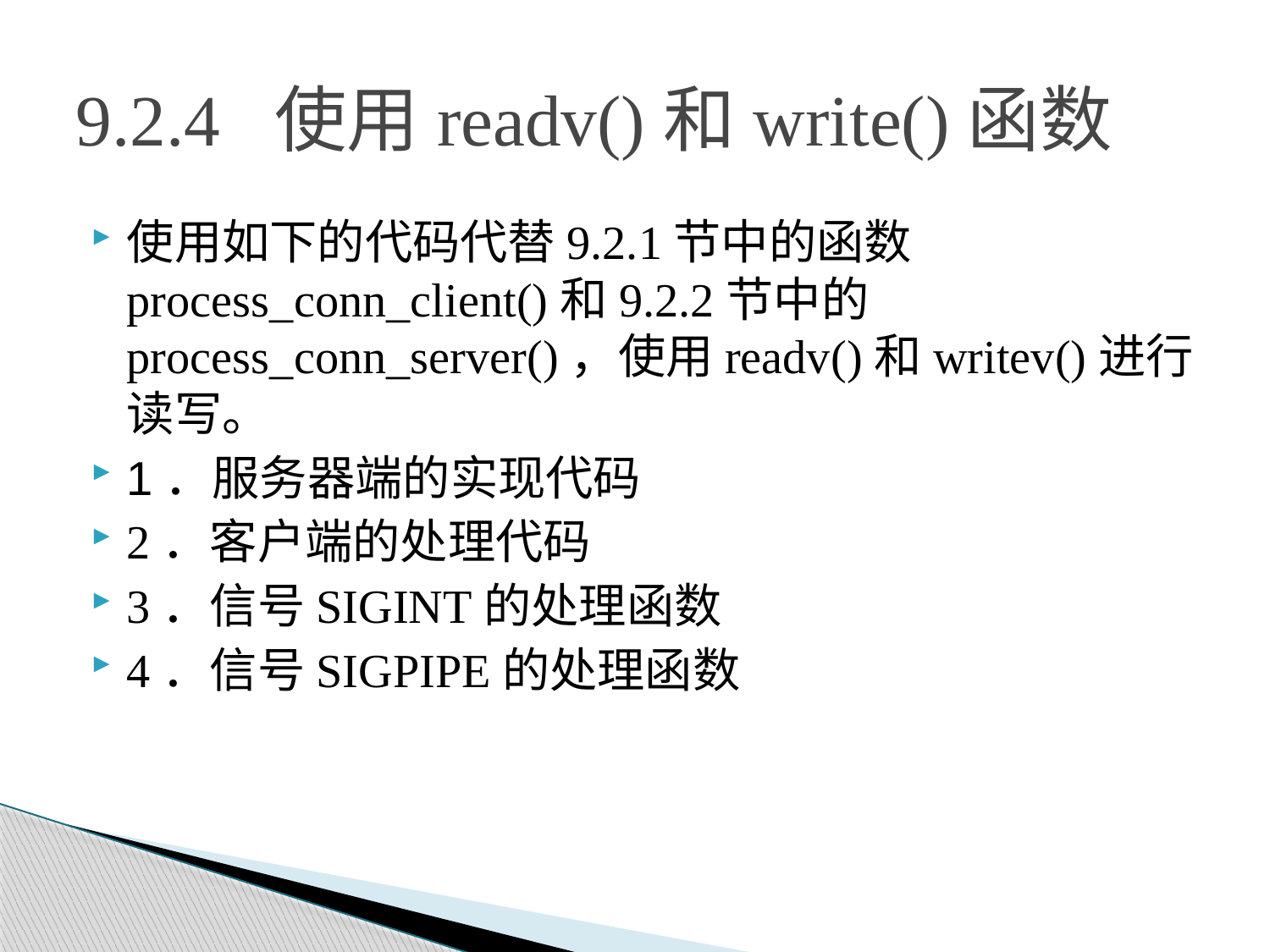

# 9.2.4  使用readv()和write()函数
使用如下的代码代替9.2.1节中的函数process_conn_client()和9.2.2节中的process_conn_server()，使用readv()和writev()进行读写。
1．服务器端的实现代码
2．客户端的处理代码
3．信号SIGINT的处理函数
4．信号SIGPIPE的处理函数